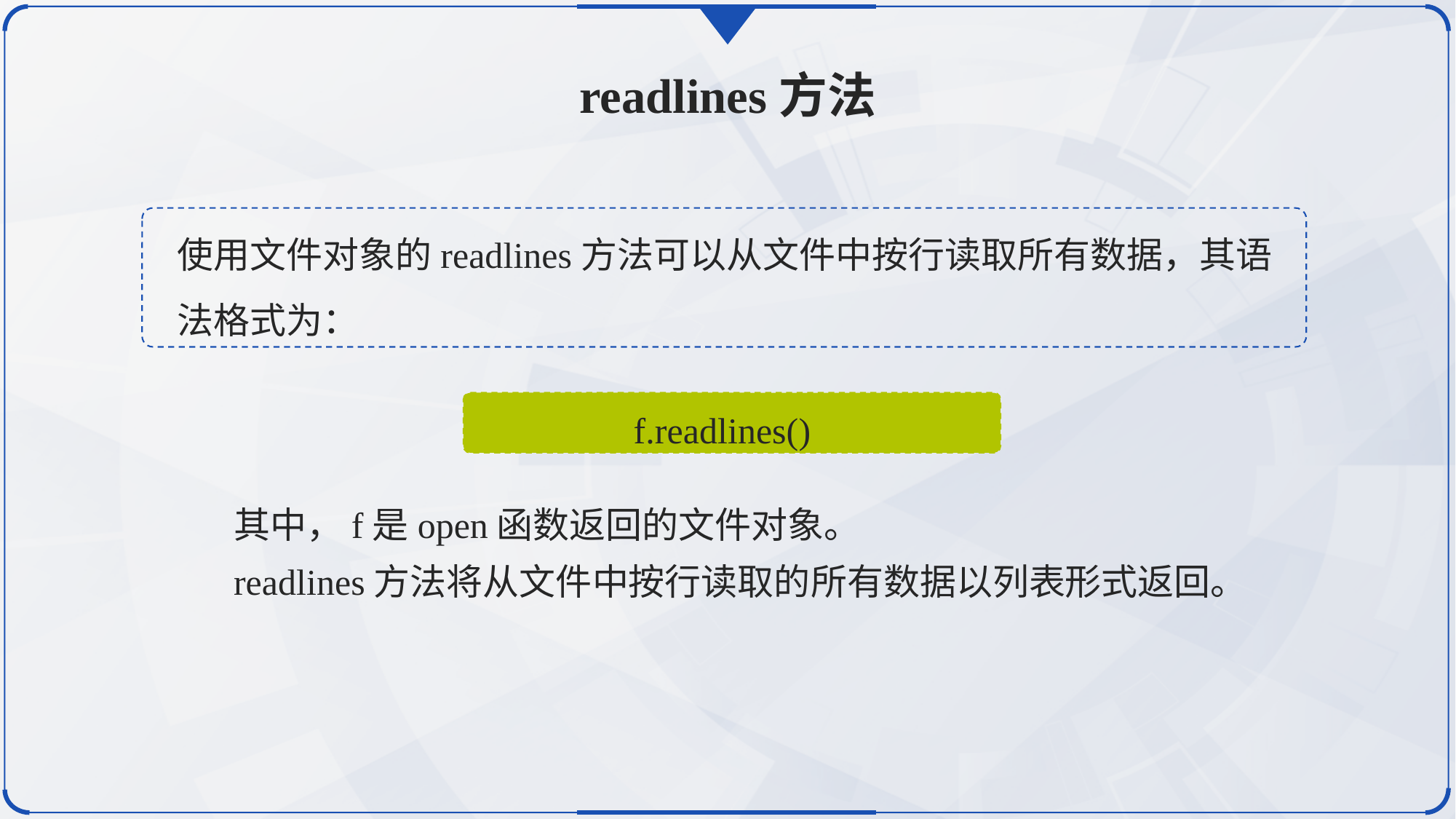

readlines方法
使用文件对象的readlines方法可以从文件中按行读取所有数据，其语法格式为：

f.readlines()

其中，f是open函数返回的文件对象。
readlines方法将从文件中按行读取的所有数据以列表形式返回。